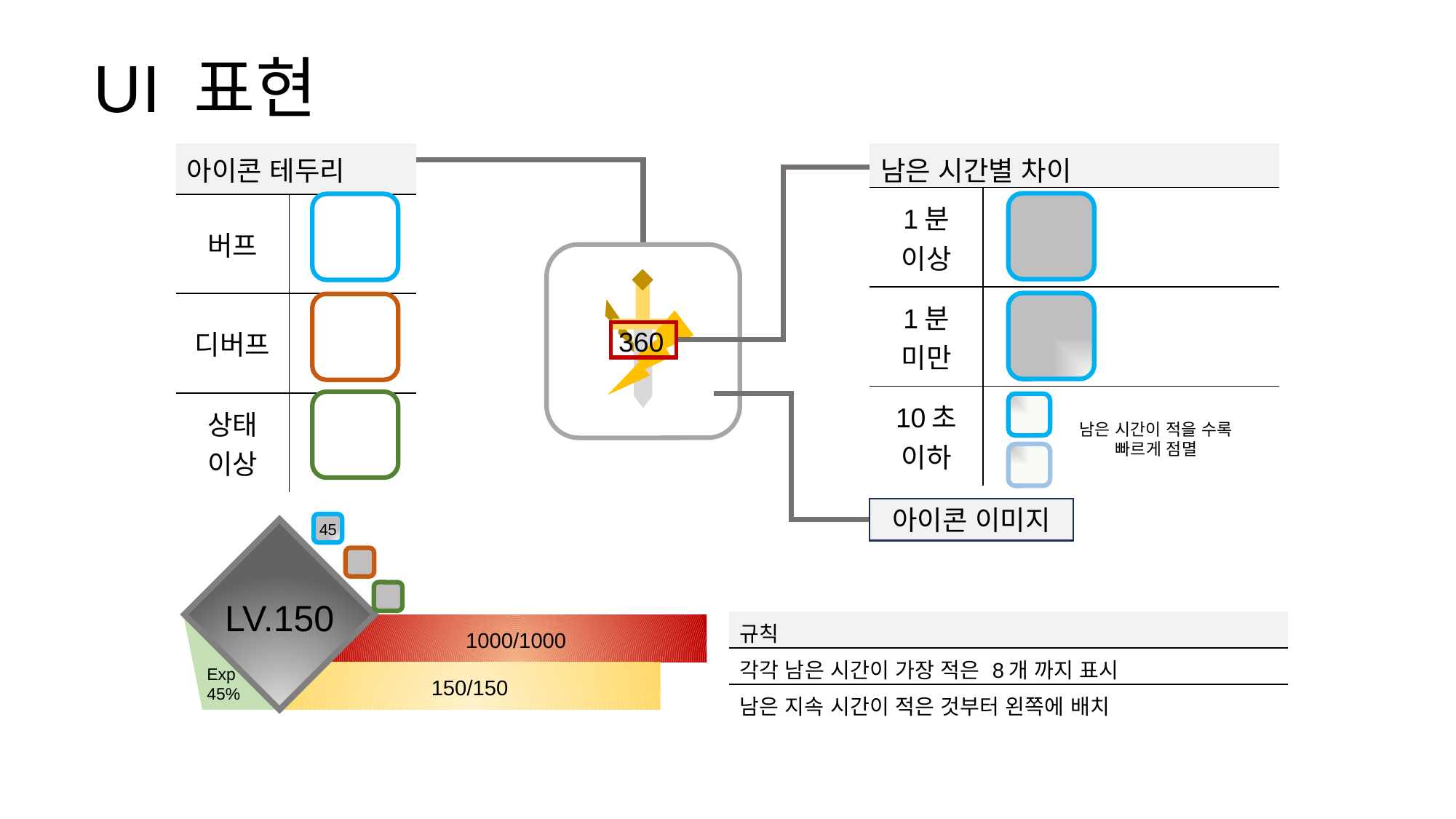

UI 표현
| 아이콘 테두리 |  |
| --- | --- |
| 버프 |  |
| 디버프 |  |
| 상태 이상 |  |
| 남은 시간별 차이 |  |
| --- | --- |
| 1분 이상 |  |
| 1분 미만 |  |
| 10초 이하 |  |

360

남은 시간이 적을 수록
빠르게 점멸

아이콘 이미지
45

LV.150

1000/1000
Exp
45%

150/150

| 규칙 |
| --- |
| 각각 남은 시간이 가장 적은 8개 까지 표시 |
| 남은 지속 시간이 적은 것부터 왼쪽에 배치 |